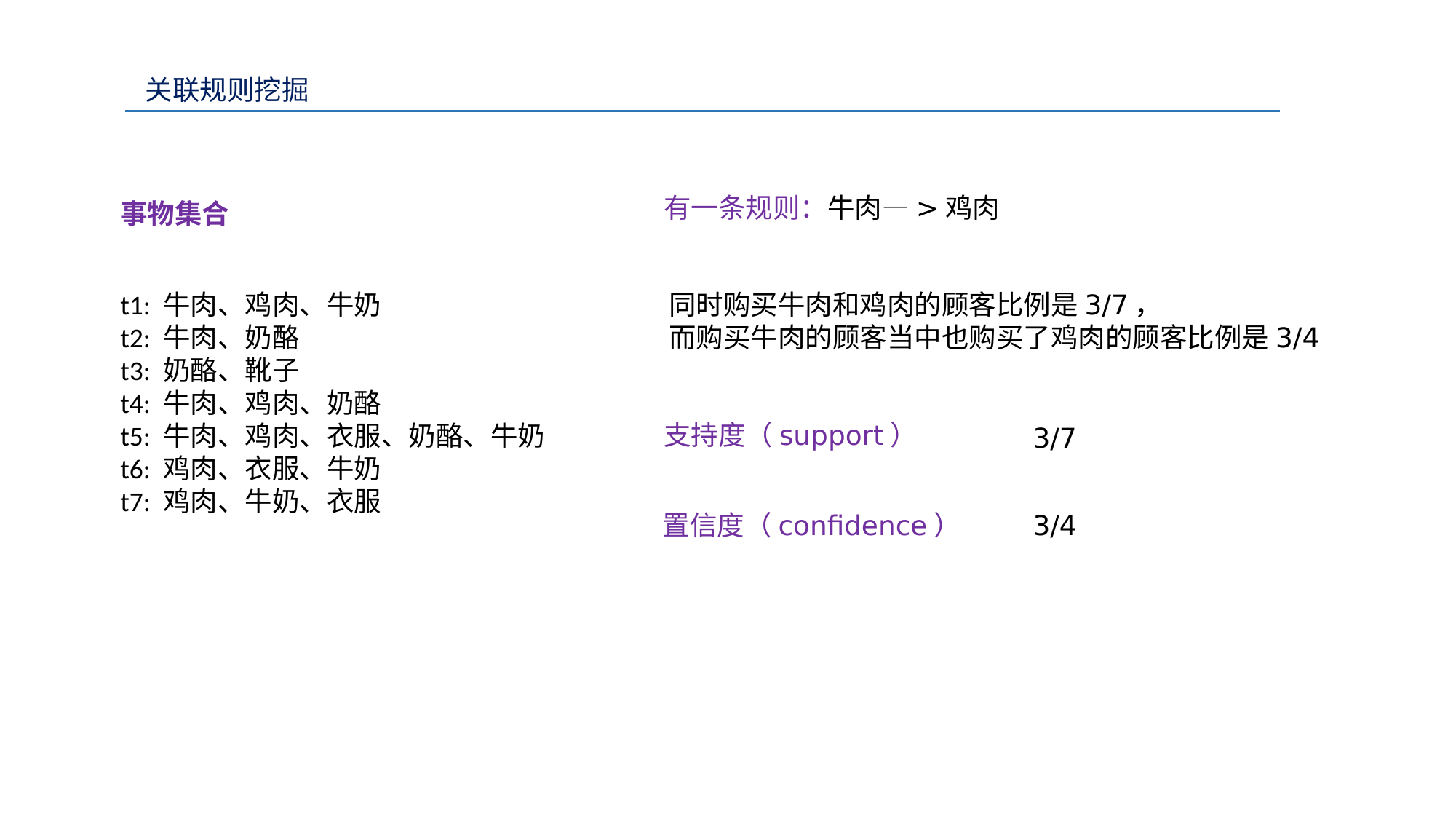

关联规则挖掘
有一条规则：牛肉—>鸡肉
事物集合
t1: 牛肉、鸡肉、牛奶
t2: 牛肉、奶酪
t3: 奶酪、靴子
t4: 牛肉、鸡肉、奶酪
t5: 牛肉、鸡肉、衣服、奶酪、牛奶
t6: 鸡肉、衣服、牛奶
t7: 鸡肉、牛奶、衣服
同时购买牛肉和鸡肉的顾客比例是3/7，
而购买牛肉的顾客当中也购买了鸡肉的顾客比例是3/4
支持度（support）
3/7
置信度（confidence）
3/4